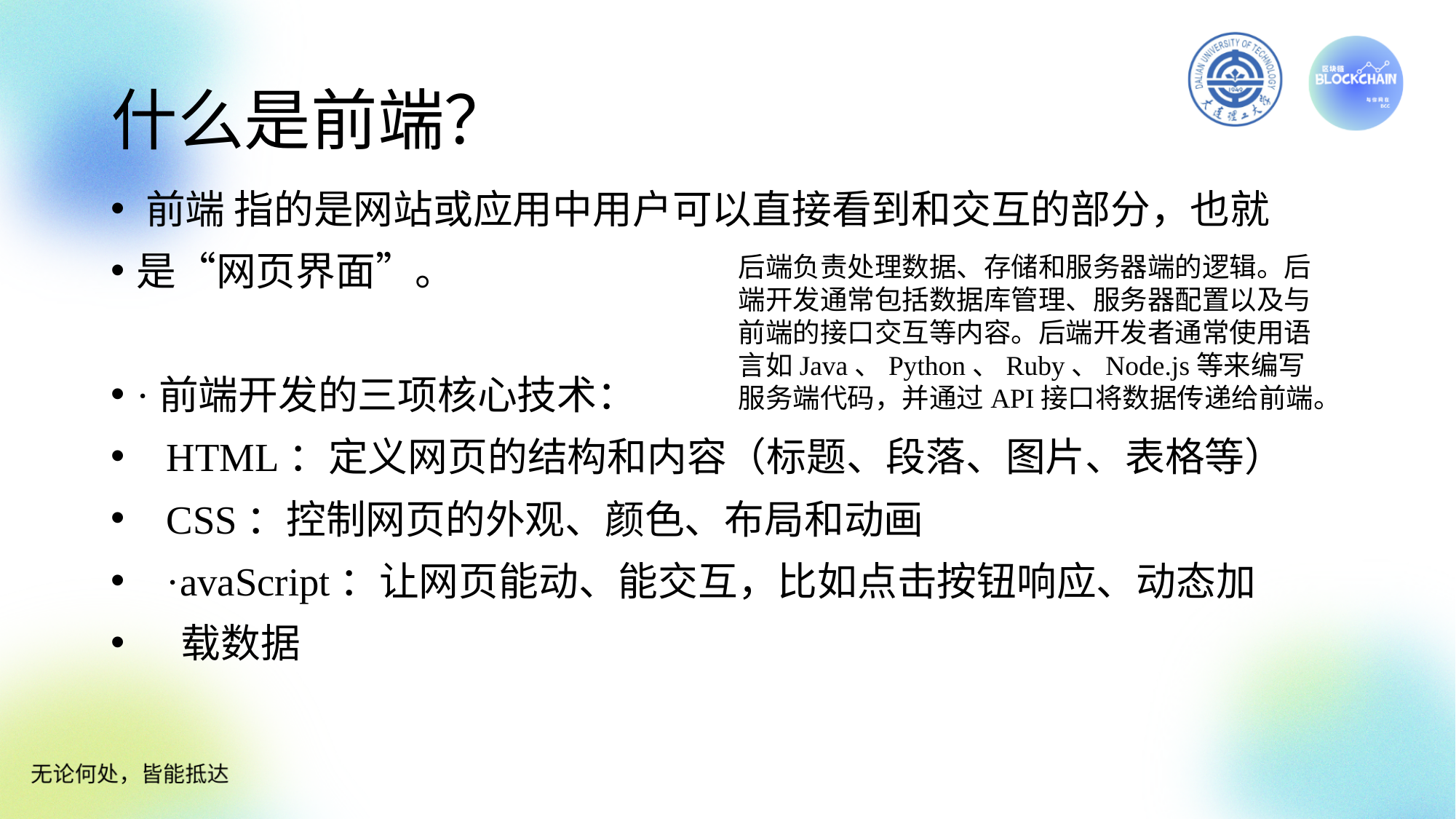

# 什么是前端？
​前端 指的是网站或应用中用户可以直接看到和交互的部分，也就
是“网页界面”。

·前端开发的三项核心技术：
   HTML：定义网页的结构和内容（标题、段落、图片、表格等）
   CSS：控制网页的外观、颜色、布局和动画
   ·avaScript：让网页能动、能交互，比如点击按钮响应、动态加
    载数据
后端负责处理数据、存储和服务器端的逻辑。后端开发通常包括数据库管理、服务器配置以及与前端的接口交互等内容。后端开发者通常使用语言如Java、Python、Ruby、Node.js等来编写服务端代码，并通过API接口将数据传递给前端。